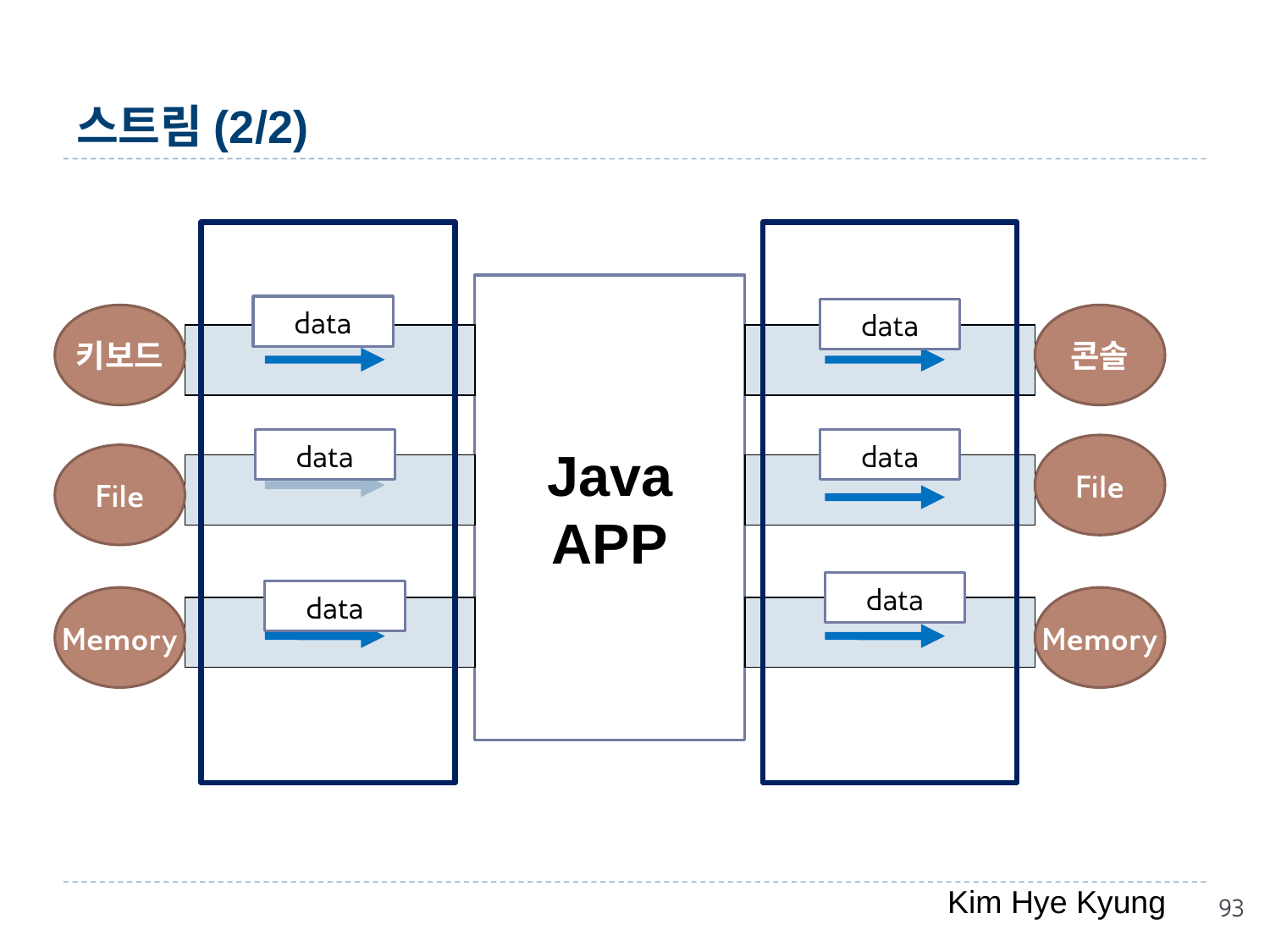

# 스트림(2/2)

Java
APP
data
data
키보드
콘솔

data
data
File
File

data
data
Memory
Memory

93